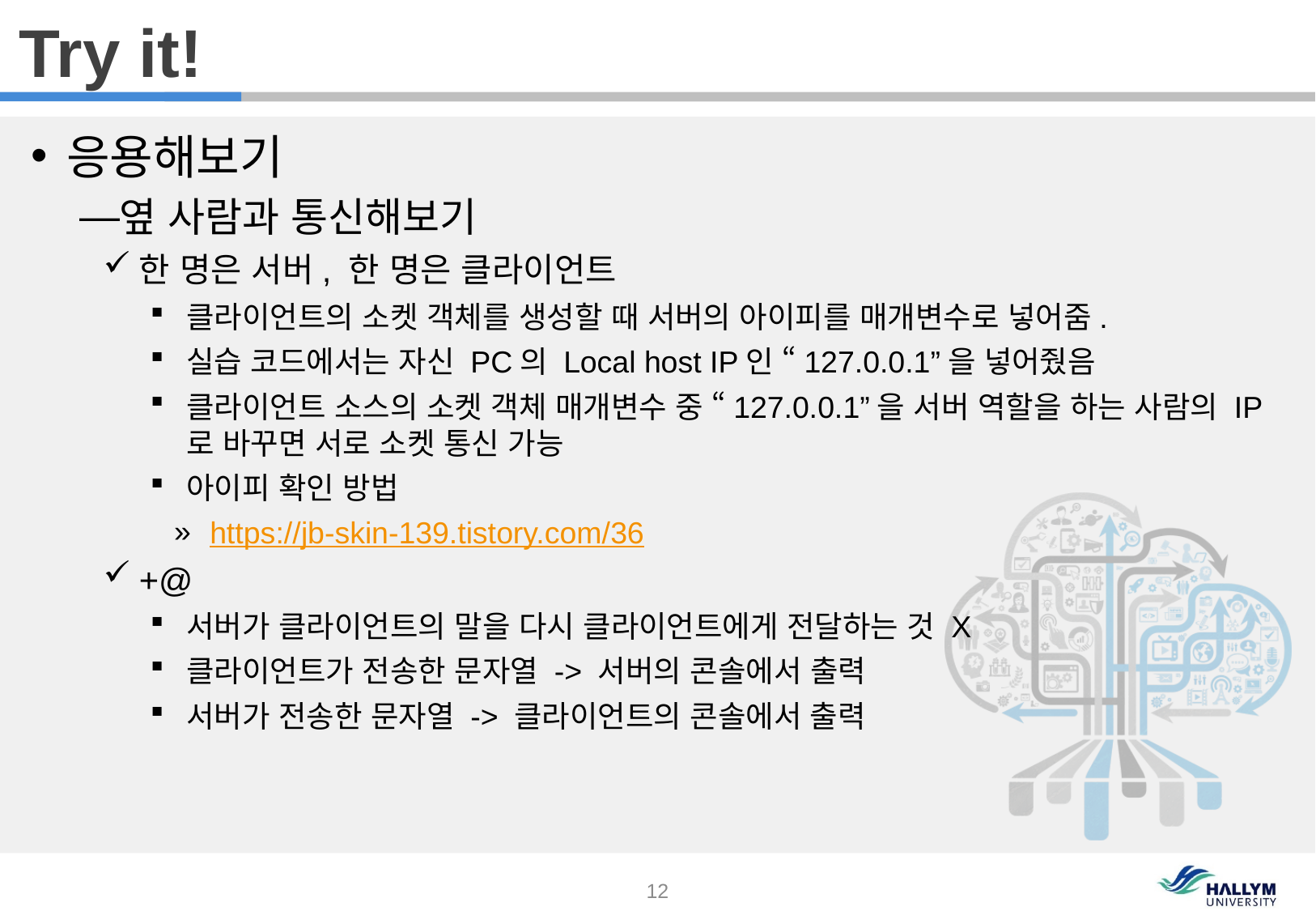

Try it!
응용해보기
옆 사람과 통신해보기
한 명은 서버, 한 명은 클라이언트
클라이언트의 소켓 객체를 생성할 때 서버의 아이피를 매개변수로 넣어줌.
실습 코드에서는 자신 PC의 Local host IP인 “127.0.0.1”을 넣어줬음
클라이언트 소스의 소켓 객체 매개변수 중 “127.0.0.1”을 서버 역할을 하는 사람의 IP로 바꾸면 서로 소켓 통신 가능
아이피 확인 방법
https://jb-skin-139.tistory.com/36
+@
서버가 클라이언트의 말을 다시 클라이언트에게 전달하는 것 X
클라이언트가 전송한 문자열 -> 서버의 콘솔에서 출력
서버가 전송한 문자열 -> 클라이언트의 콘솔에서 출력

12